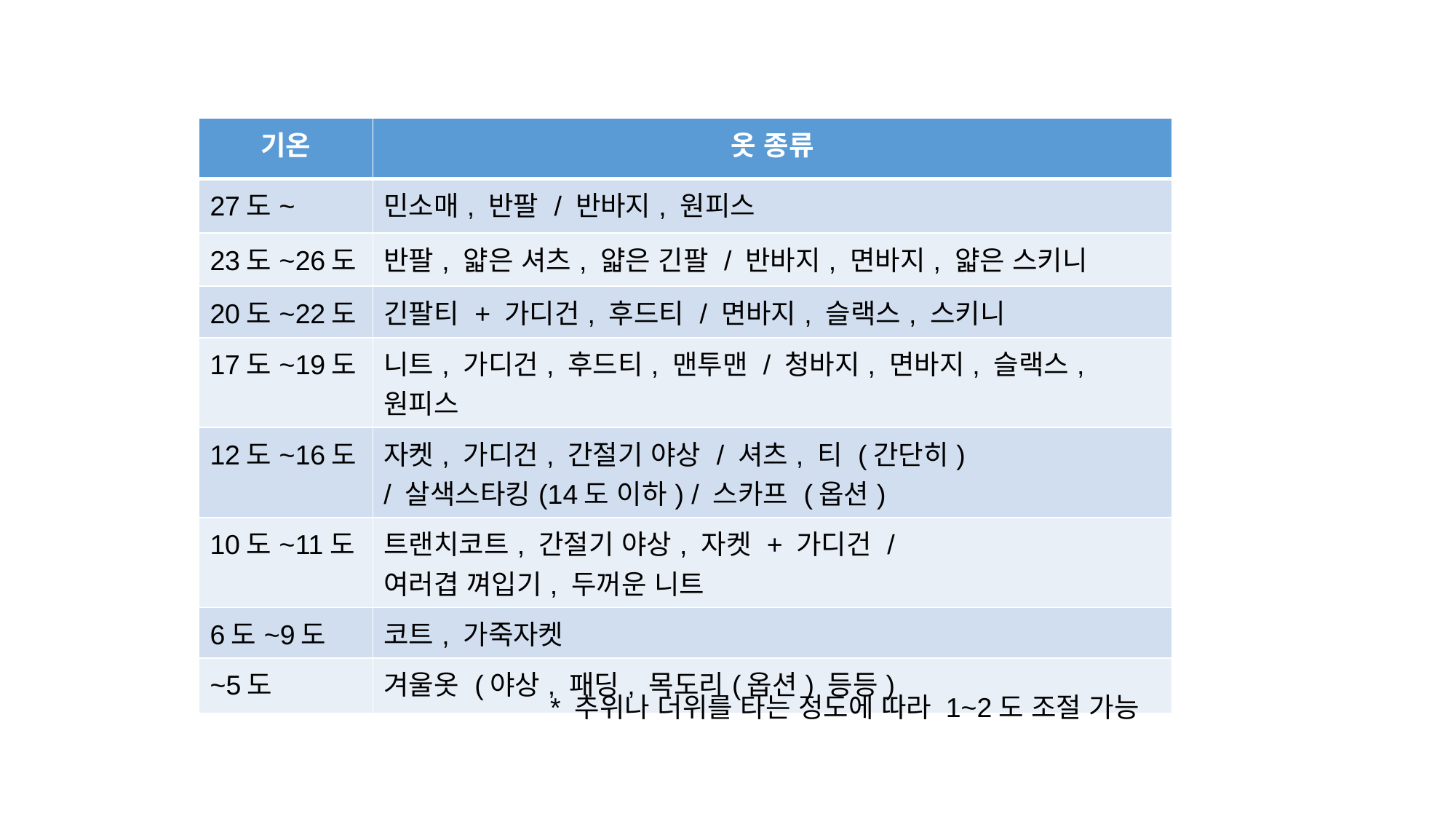

| 기온 | 옷 종류 |
| --- | --- |
| 27도~ | 민소매, 반팔 / 반바지, 원피스 |
| 23도~26도 | 반팔, 얇은 셔츠, 얇은 긴팔 / 반바지, 면바지, 얇은 스키니 |
| 20도~22도 | 긴팔티 + 가디건, 후드티 / 면바지, 슬랙스, 스키니 |
| 17도~19도 | 니트, 가디건, 후드티, 맨투맨 / 청바지, 면바지, 슬랙스, 원피스 |
| 12도~16도 | 자켓, 가디건, 간절기 야상 / 셔츠, 티 (간단히) / 살색스타킹(14도 이하) / 스카프 (옵션) |
| 10도~11도 | 트랜치코트, 간절기 야상, 자켓 + 가디건 / 여러겹 껴입기, 두꺼운 니트 |
| 6도~9도 | 코트, 가죽자켓 |
| ~5도 | 겨울옷 (야상, 패딩, 목도리(옵션) 등등) |
* 추위나 더위를 타는 정도에 따라 1~2도 조절 가능